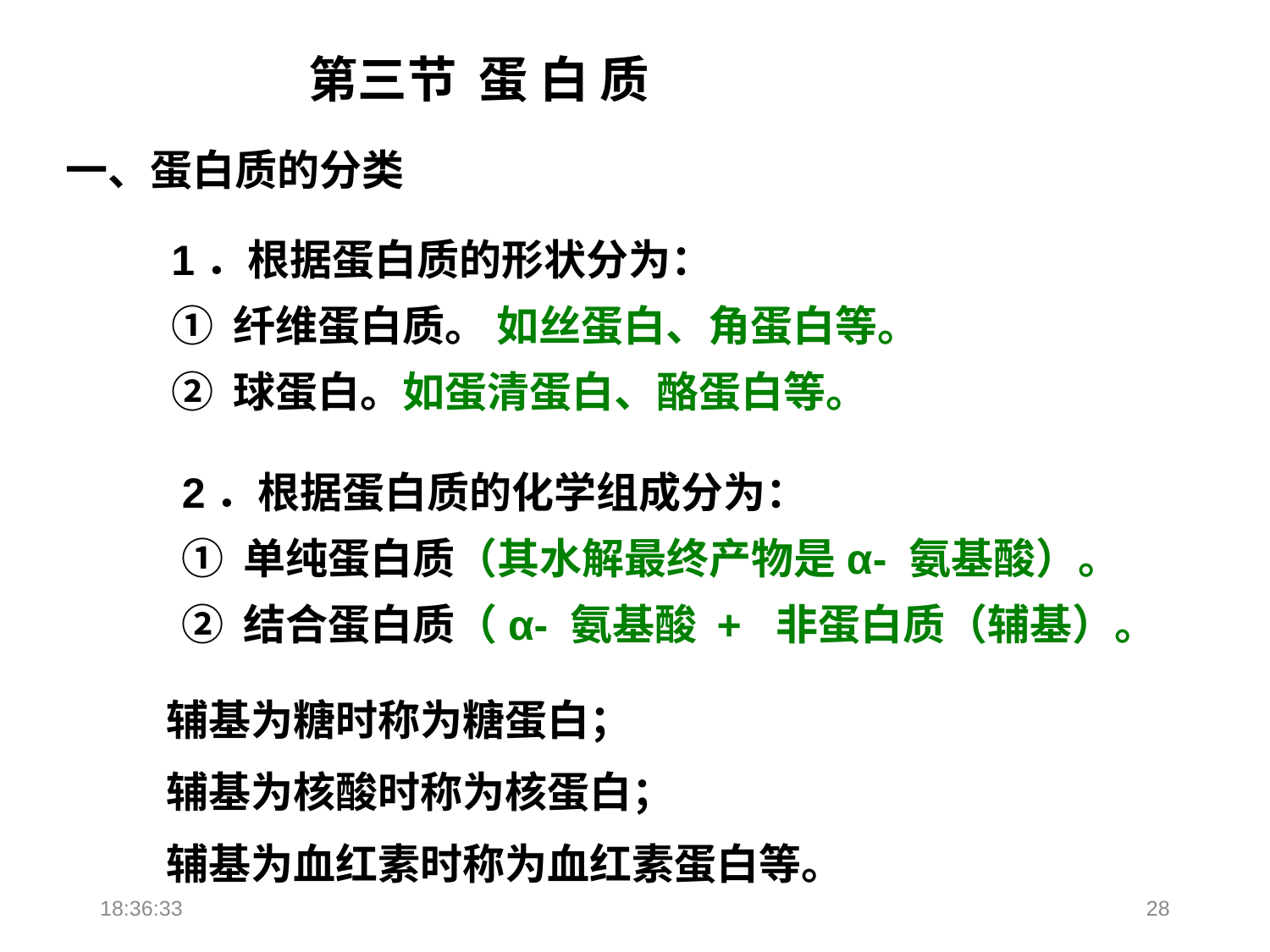

第三节  蛋 白 质
一、蛋白质的分类
1．根据蛋白质的形状分为：
① 纤维蛋白质。 如丝蛋白、角蛋白等。
② 球蛋白。如蛋清蛋白、酪蛋白等。
2．根据蛋白质的化学组成分为：
① 单纯蛋白质（其水解最终产物是α- 氨基酸）。
② 结合蛋白质（α- 氨基酸 +  非蛋白质（辅基）。
    辅基为糖时称为糖蛋白；
    辅基为核酸时称为核蛋白；
    辅基为血红素时称为血红素蛋白等。
18:36:33
28